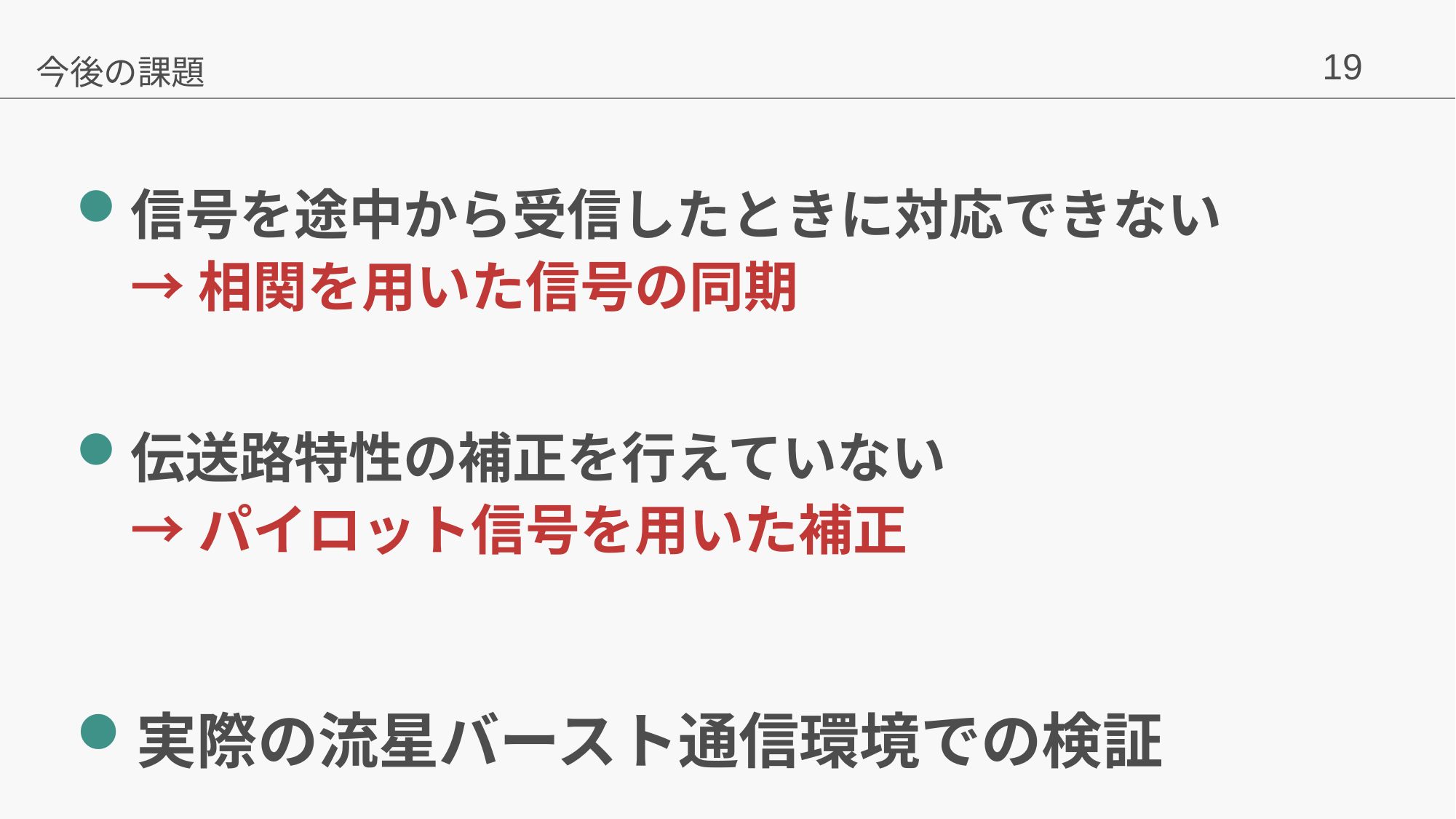

今後の課題
信号を途中から受信したときに対応できない
→相関を用いた信号の同期

伝送路特性の補正を行えていない
→パイロット信号を用いた補正

実際の流星バースト通信環境での検証